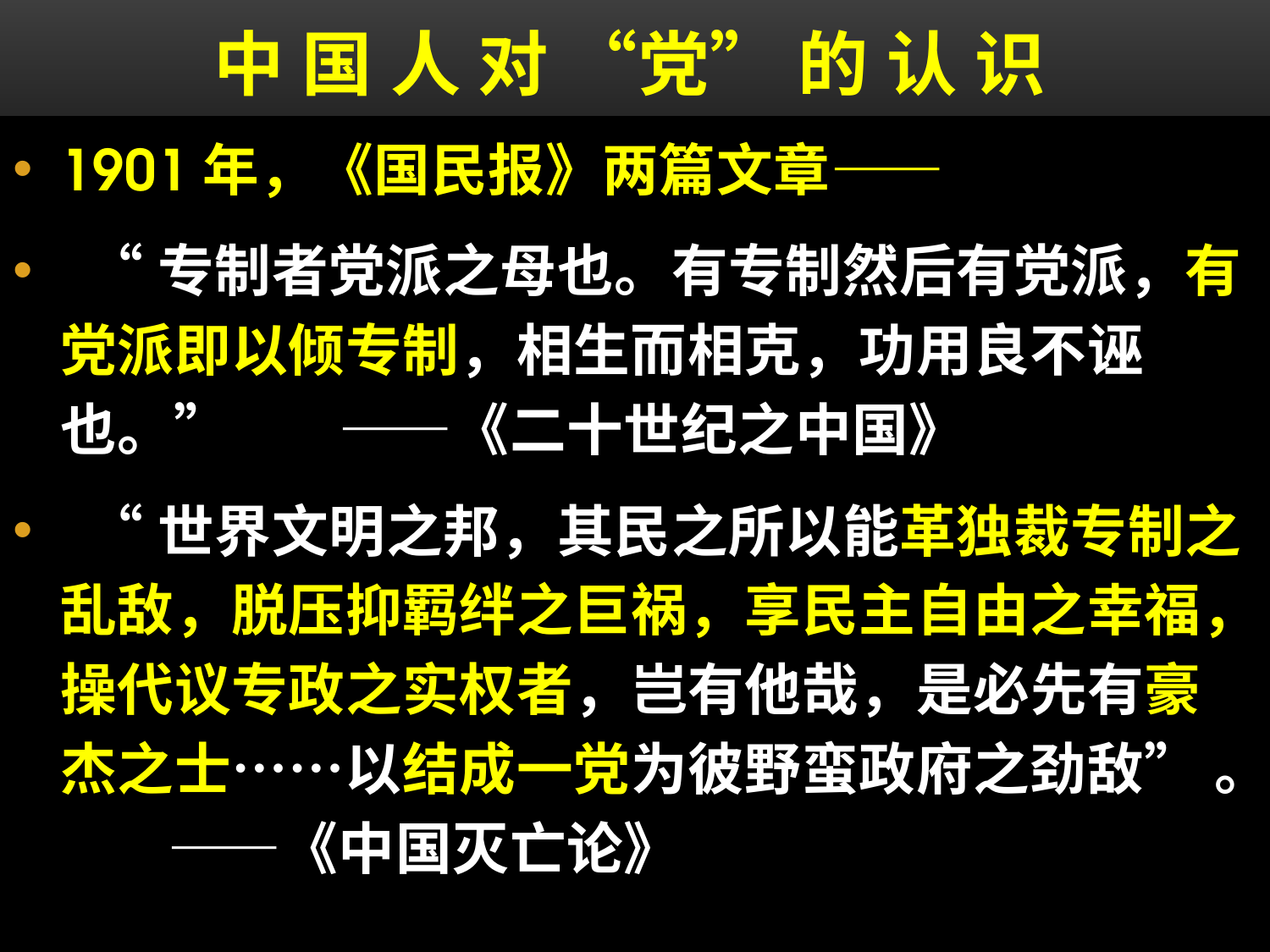

# 中 国 人 对 “党” 的 认 识
1901年，《国民报》两篇文章——
  “专制者党派之母也。有专制然后有党派，有党派即以倾专制，相生而相克，功用良不诬也。”        ——《二十世纪之中国》
  “世界文明之邦，其民之所以能革独裁专制之乱敌，脱压抑羁绊之巨祸，享民主自由之幸福，操代议专政之实权者，岂有他哉，是必先有豪杰之士……以结成一党为彼野蛮政府之劲敌” 。        ——《中国灭亡论》
古代的“党”
“君子矜而不争，群而不党。”——《论语》
“结党营私”、“党同伐异”、“朋党”、“党羽”
1895年11月，康有人等人在北京发起强学会。“彼时同人固不知各国有所谓政党，但知欲改良国政不可无此种团体耳。”“中国数千年未有政党也，甲午东败乃始倡于京师，曰强学会。”（梁启超语）
西国均“设朝党野党，使各以所见相持争胜”。“两党之人平时相处甚好，对于国政却各持己见，辩论以人多为胜，败者亦遂敛然退听，无挟气以相难者。”         ——郭嵩焘（中国第一个驻外使节）
“英国有公、保两党，公党退，则保党之魁起为宰相；保党退，则公党之魁起为宰相，两党互为进退，而国政张弛之道以成。”——薛福成（驻四国公使）